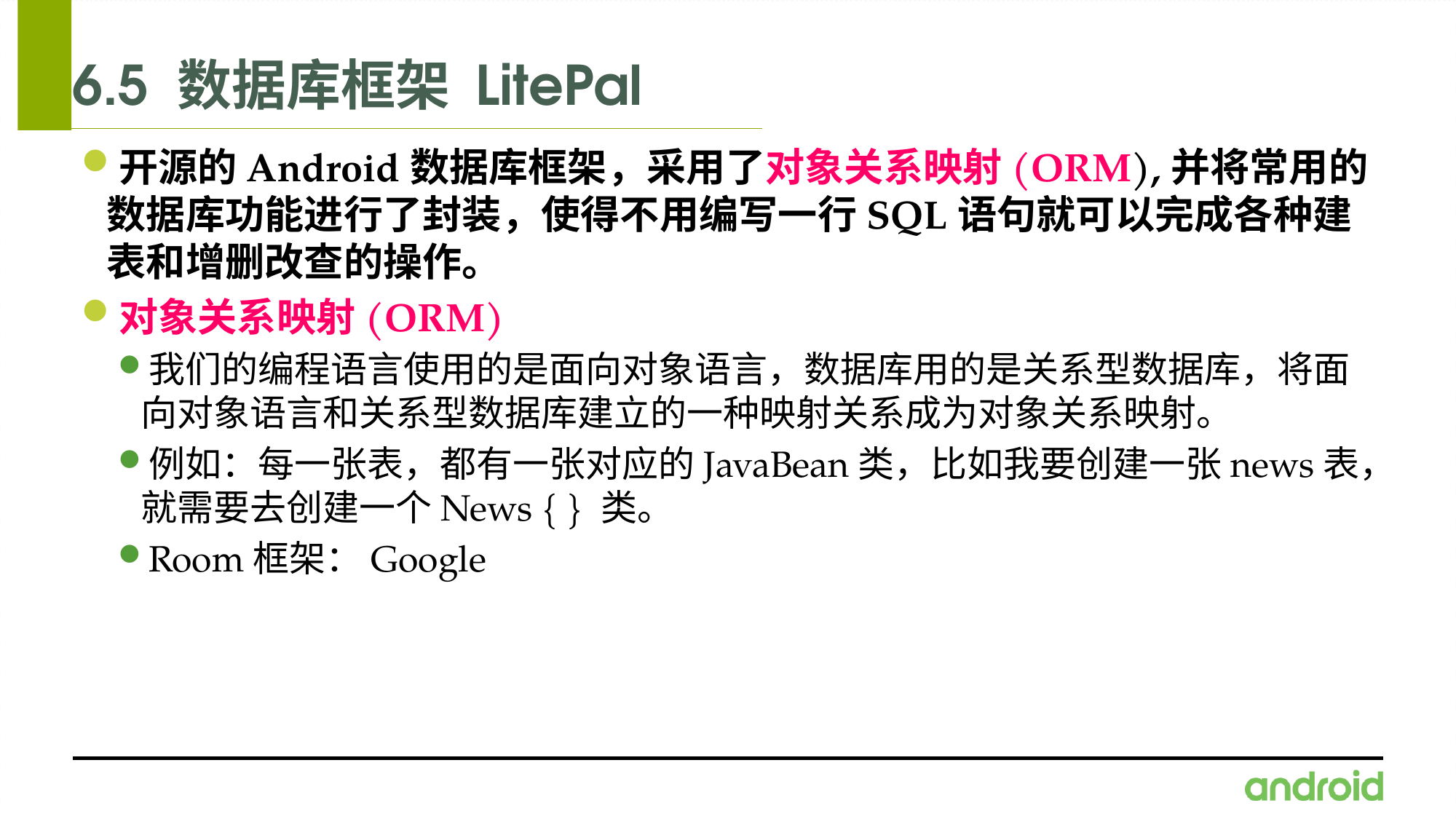

# 6.5 数据库框架 LitePal
开源的Android数据库框架，采用了对象关系映射(ORM),并将常用的数据库功能进行了封装，使得不用编写一行SQL语句就可以完成各种建表和增删改查的操作。
对象关系映射(ORM)
我们的编程语言使用的是面向对象语言，数据库用的是关系型数据库，将面向对象语言和关系型数据库建立的一种映射关系成为对象关系映射。
例如：每一张表，都有一张对应的JavaBean类，比如我要创建一张news表，就需要去创建一个News { } 类。
Room框架：Google